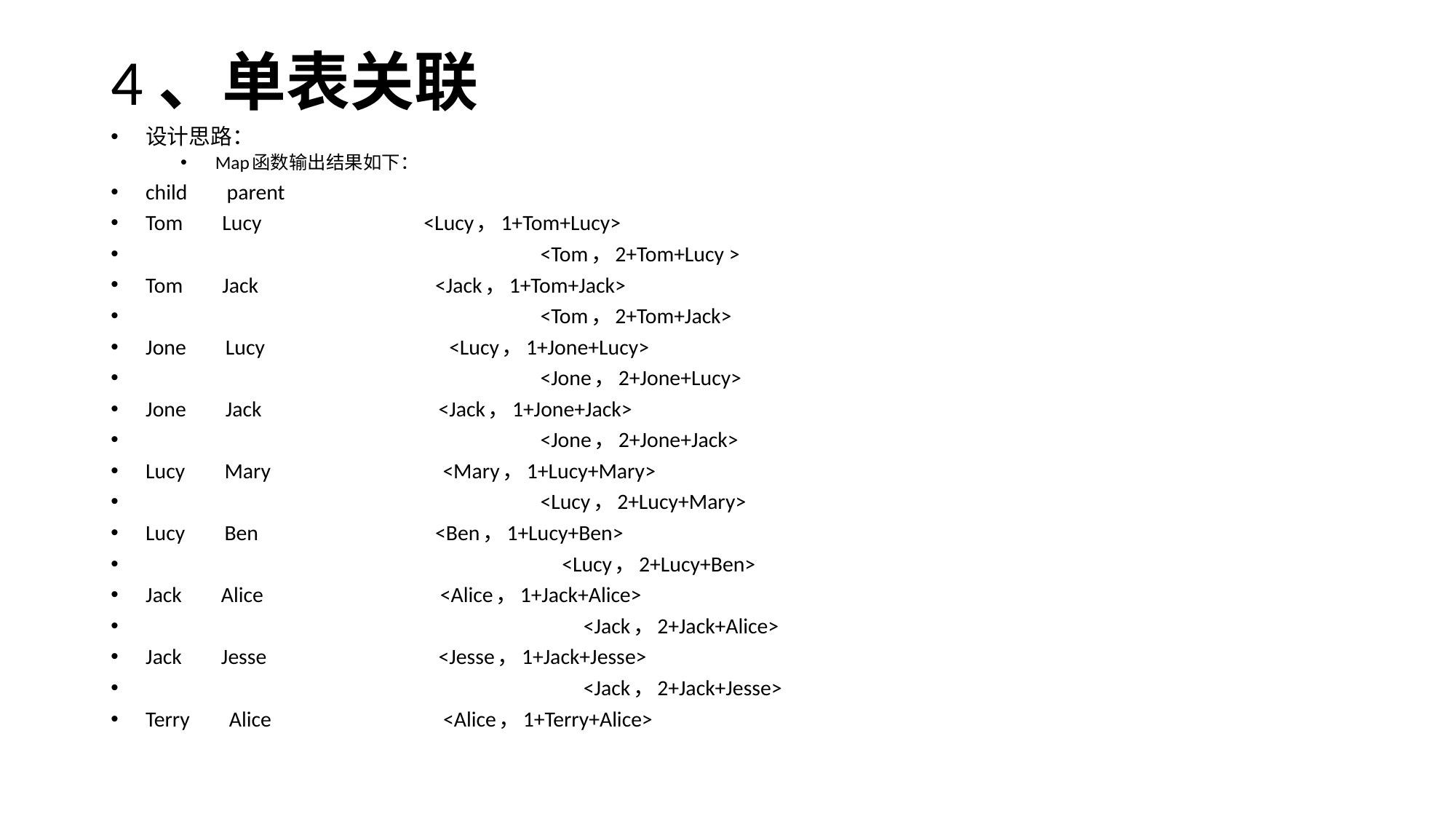

# 4、单表关联
设计思路：
Map函数输出结果如下：
child        parent
Tom        Lucy                                 <Lucy，1+Tom+Lucy>
                                            　　　　　　　　<Tom，2+Tom+Lucy >
Tom        Jack                                    <Jack，1+Tom+Jack>
                                            　　　　　　　　<Tom，2+Tom+Jack>
Jone        Lucy                　                <Lucy，1+Jone+Lucy>
                                            　　　　　　　　<Jone，2+Jone+Lucy>
Jone        Jack                                    <Jack，1+Jone+Jack>
                                            　　　　　　　　<Jone，2+Jone+Jack>
Lucy        Mary                                   <Mary，1+Lucy+Mary>
                                            　　　　　　　　<Lucy，2+Lucy+Mary>
Lucy        Ben                                    <Ben，1+Lucy+Ben>
                                            　　　　　　　　　<Lucy，2+Lucy+Ben>
Jack        Alice                                    <Alice，1+Jack+Alice>
                                            　　　　　　　　　　<Jack，2+Jack+Alice>
Jack        Jesse                                   <Jesse，1+Jack+Jesse>
                                            　　　　　　　　　　<Jack，2+Jack+Jesse>
Terry        Alice                                   <Alice，1+Terry+Alice>